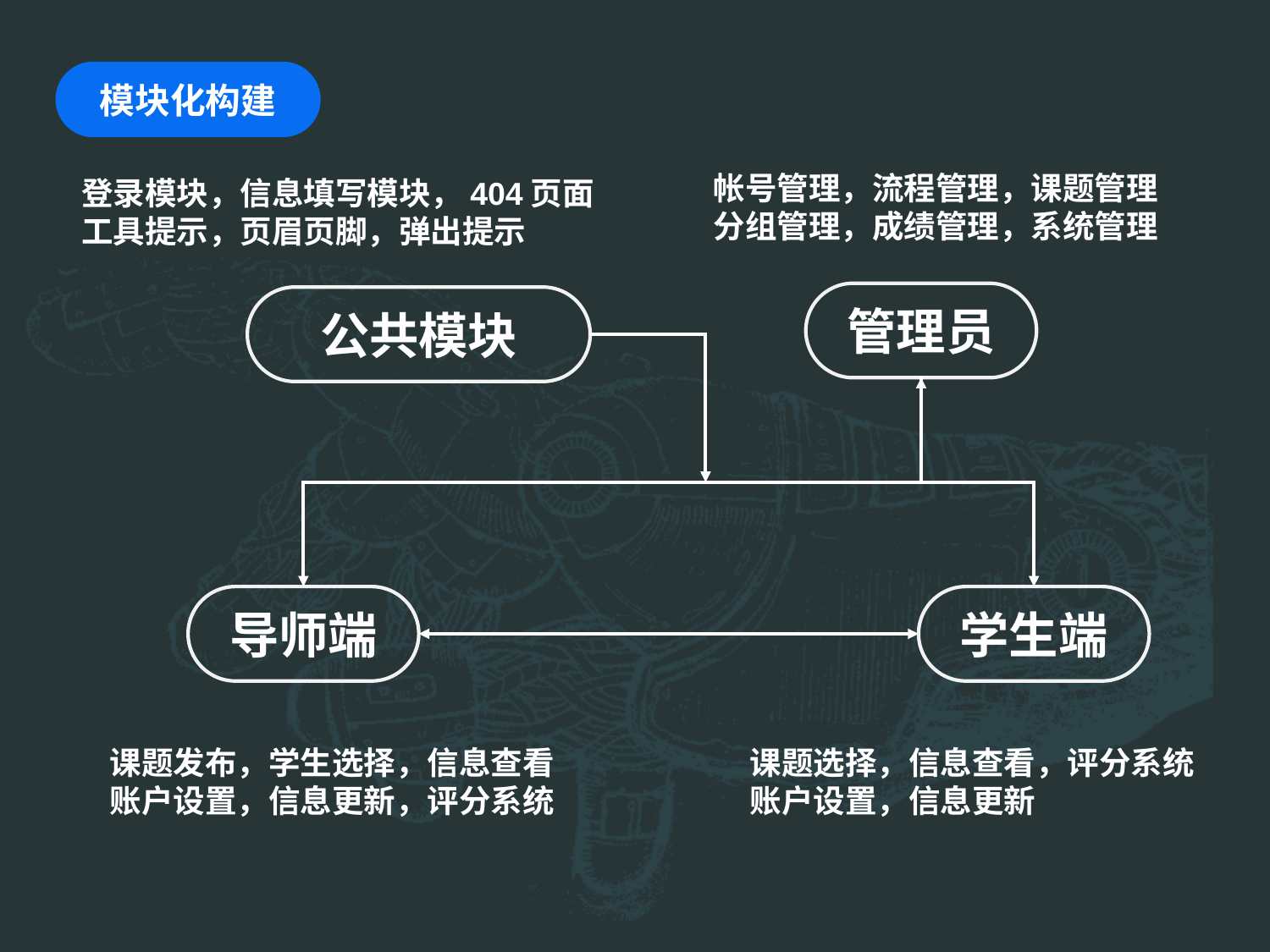

模块化构建
帐号管理，流程管理，课题管理
分组管理，成绩管理，系统管理
登录模块，信息填写模块，404页面
工具提示，页眉页脚，弹出提示
管理员
公共模块
导师端
学生端
课题发布，学生选择，信息查看
账户设置，信息更新，评分系统
课题选择，信息查看，评分系统
账户设置，信息更新